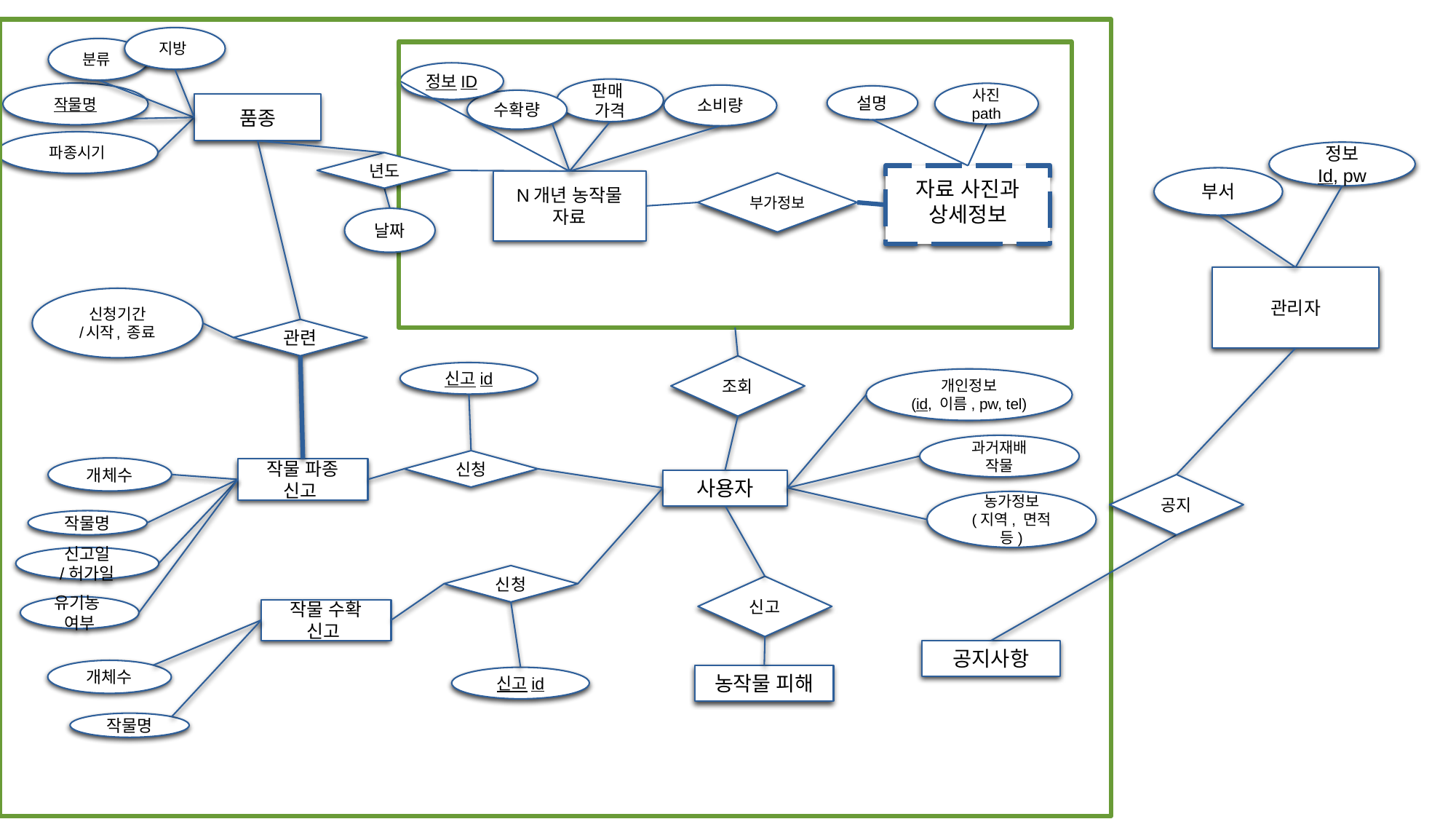

여기 query
//
달력 -> 현재 신고된 개체수 조회????

지방
관리자만의 테이블은 뭐가 있어야 하지???

//

신고=관계
에 필드로 신고일달ㄹ고
파종작물이랑 합쳐야

분류

정보ID
판매
가격
작물명
사진
path
소비량
설명
수확량
품종
파종시기
정보
Id, pw
년도

자료 사진과
상세정보

부서
N개년 농작물
자료
부가정보
날짜
관리자
신청기간
/시작, 종료
관련
조회
신고id
개인정보
(id, 이름, pw, tel)
과거재배
작물
신청
개체수
작물 파종 신고
사용자
공지
농가정보
(지역, 면적 등)
작물명
신고일
/허가일
신청
신고
유기농
여부
작물 수확 신고
공지사항
개체수
농작물 피해
신고id
작물명